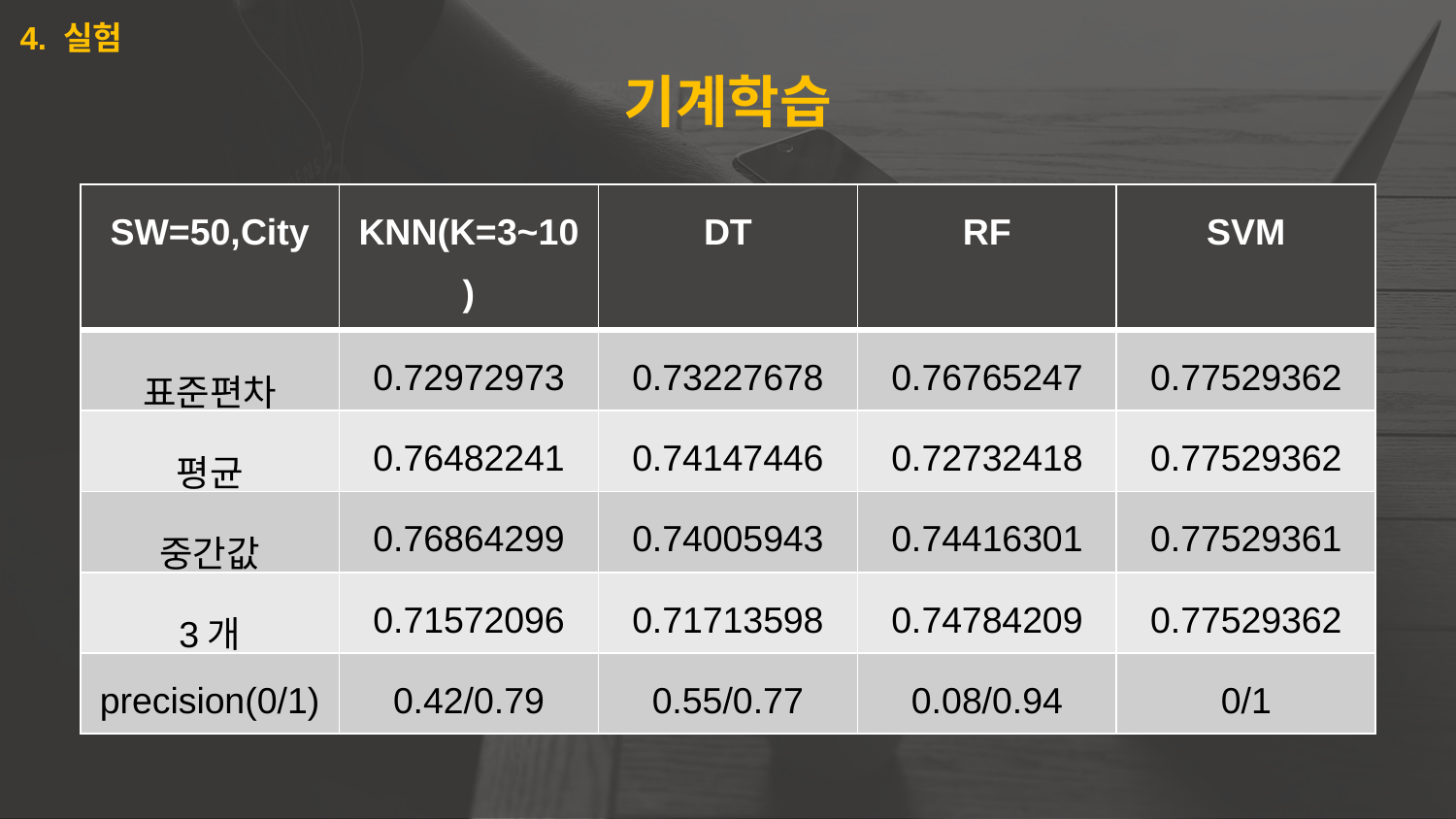

4. 실험
기계학습
4가지 기계학습 알고리즘 사용 : KNN, Decision Tree, Random Forest, SVM
| SW=50,City | KNN(K=3~10) | DT | RF | SVM |
| --- | --- | --- | --- | --- |
| 표준편차 | 0.72972973 | 0.73227678 | 0.76765247 | 0.77529362 |
| 평균 | 0.76482241 | 0.74147446 | 0.72732418 | 0.77529362 |
| 중간값 | 0.76864299 | 0.74005943 | 0.74416301 | 0.77529361 |
| 3개 | 0.71572096 | 0.71713598 | 0.74784209 | 0.77529362 |
| precision(0/1) | 0.42/0.79 | 0.55/0.77 | 0.08/0.94 | 0/1 |